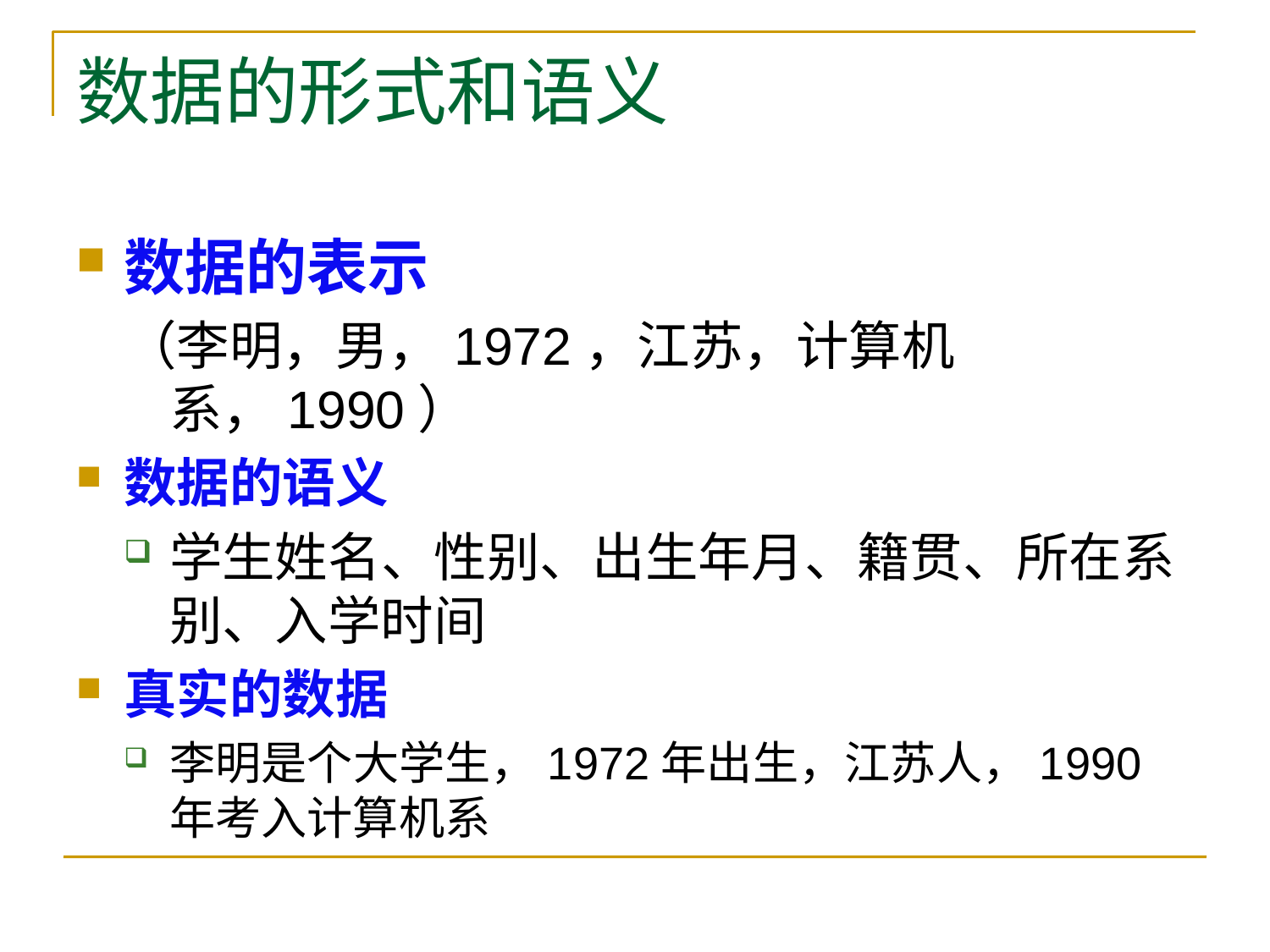

# 数据的形式和语义
数据的表示
（李明，男，1972，江苏，计算机系，1990）
数据的语义
学生姓名、性别、出生年月、籍贯、所在系别、入学时间
真实的数据
李明是个大学生，1972年出生，江苏人，1990年考入计算机系